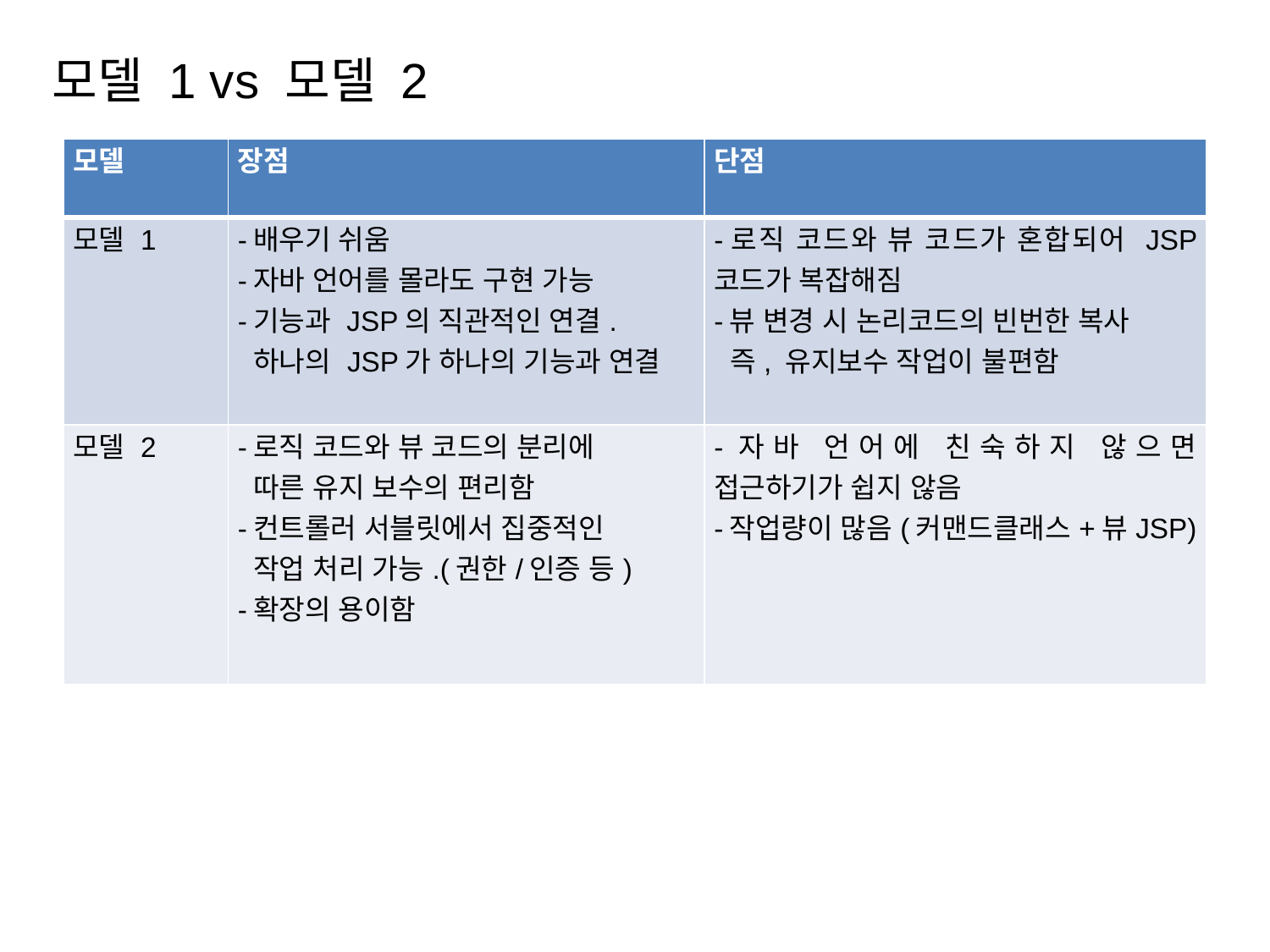

# 모델 1 vs 모델 2
| 모델 | 장점 | 단점 |
| --- | --- | --- |
| 모델 1 | -배우기 쉬움 -자바 언어를 몰라도 구현 가능 -기능과 JSP의 직관적인 연결. 하나의 JSP가 하나의 기능과 연결 | -로직 코드와 뷰 코드가 혼합되어 JSP 코드가 복잡해짐 -뷰 변경 시 논리코드의 빈번한 복사 즉, 유지보수 작업이 불편함 |
| 모델 2 | -로직 코드와 뷰 코드의 분리에 따른 유지 보수의 편리함 -컨트롤러 서블릿에서 집중적인 작업 처리 가능.(권한/인증 등) -확장의 용이함 | -자바 언어에 친숙하지 않으면 접근하기가 쉽지 않음 -작업량이 많음(커맨드클래스+뷰JSP) |